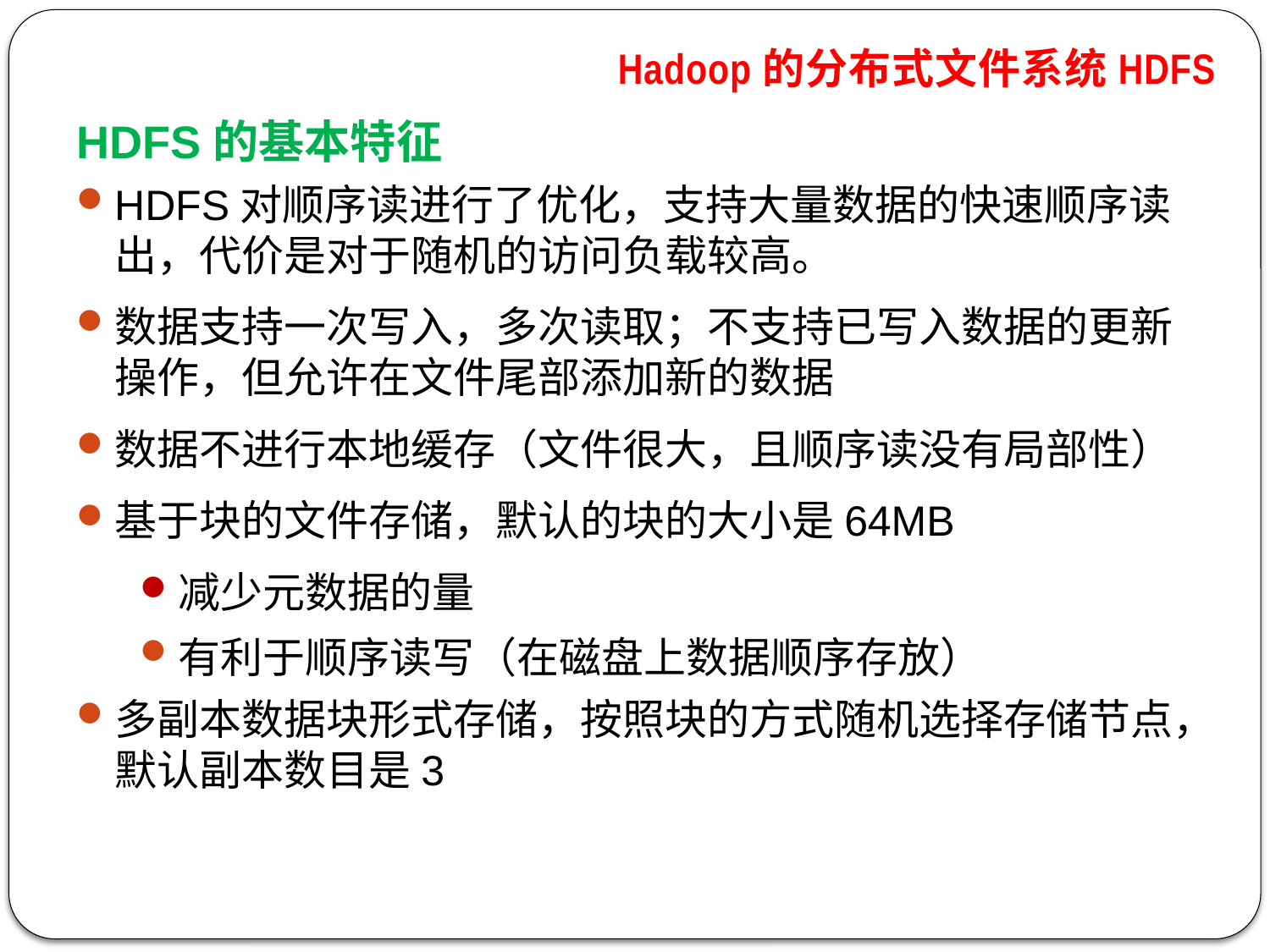

Hadoop的分布式文件系统HDFS
HDFS的基本特征
HDFS对顺序读进行了优化，支持大量数据的快速顺序读出，代价是对于随机的访问负载较高。
数据支持一次写入，多次读取；不支持已写入数据的更新操作，但允许在文件尾部添加新的数据
数据不进行本地缓存（文件很大，且顺序读没有局部性）
基于块的文件存储，默认的块的大小是64MB
减少元数据的量
有利于顺序读写（在磁盘上数据顺序存放）
多副本数据块形式存储，按照块的方式随机选择存储节点，默认副本数目是3